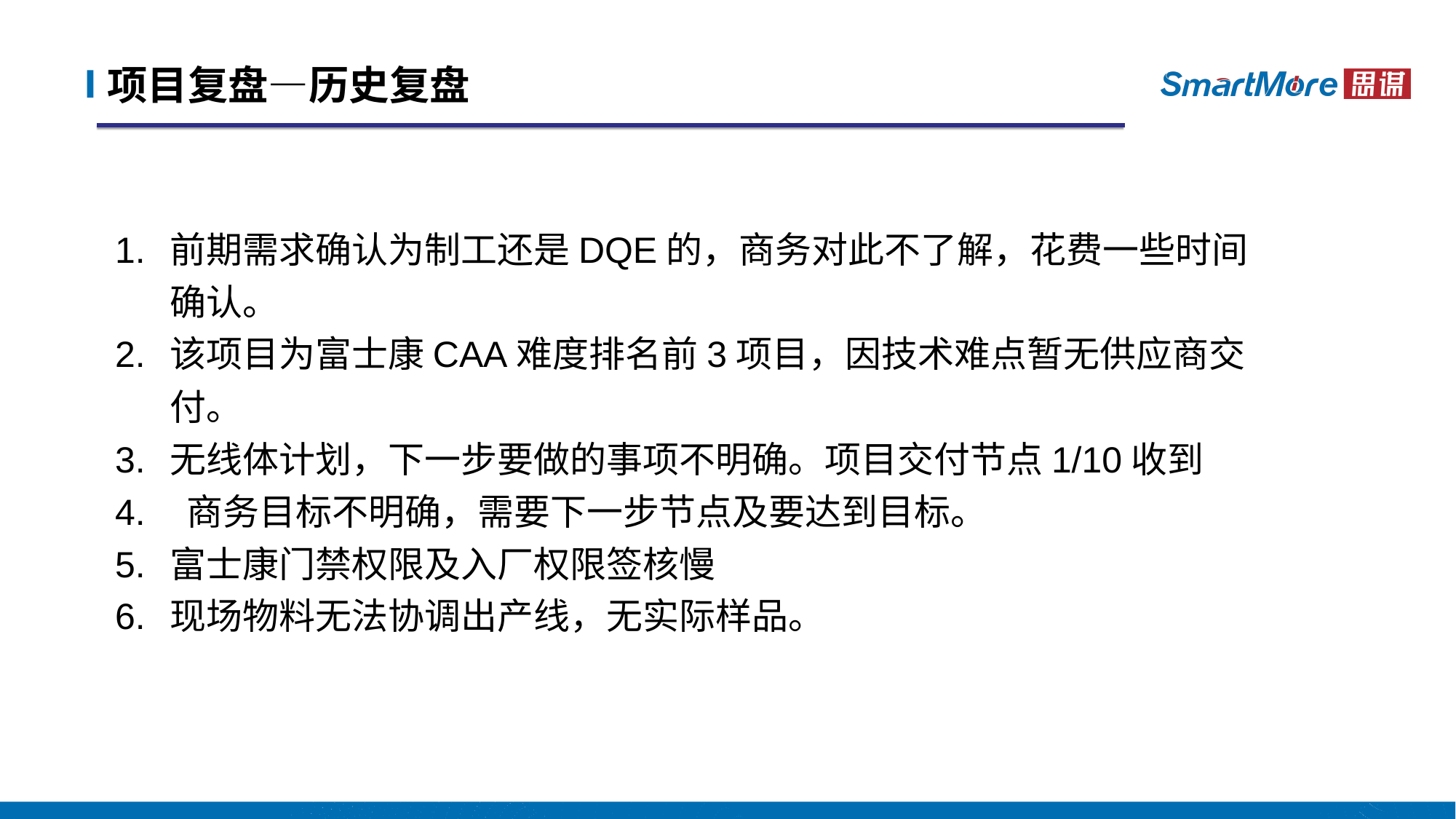

# 项目复盘—历史复盘
前期需求确认为制工还是DQE的，商务对此不了解，花费一些时间确认。
该项目为富士康CAA难度排名前3项目，因技术难点暂无供应商交付。
无线体计划，下一步要做的事项不明确。项目交付节点1/10收到
 商务目标不明确，需要下一步节点及要达到目标。
富士康门禁权限及入厂权限签核慢
现场物料无法协调出产线，无实际样品。